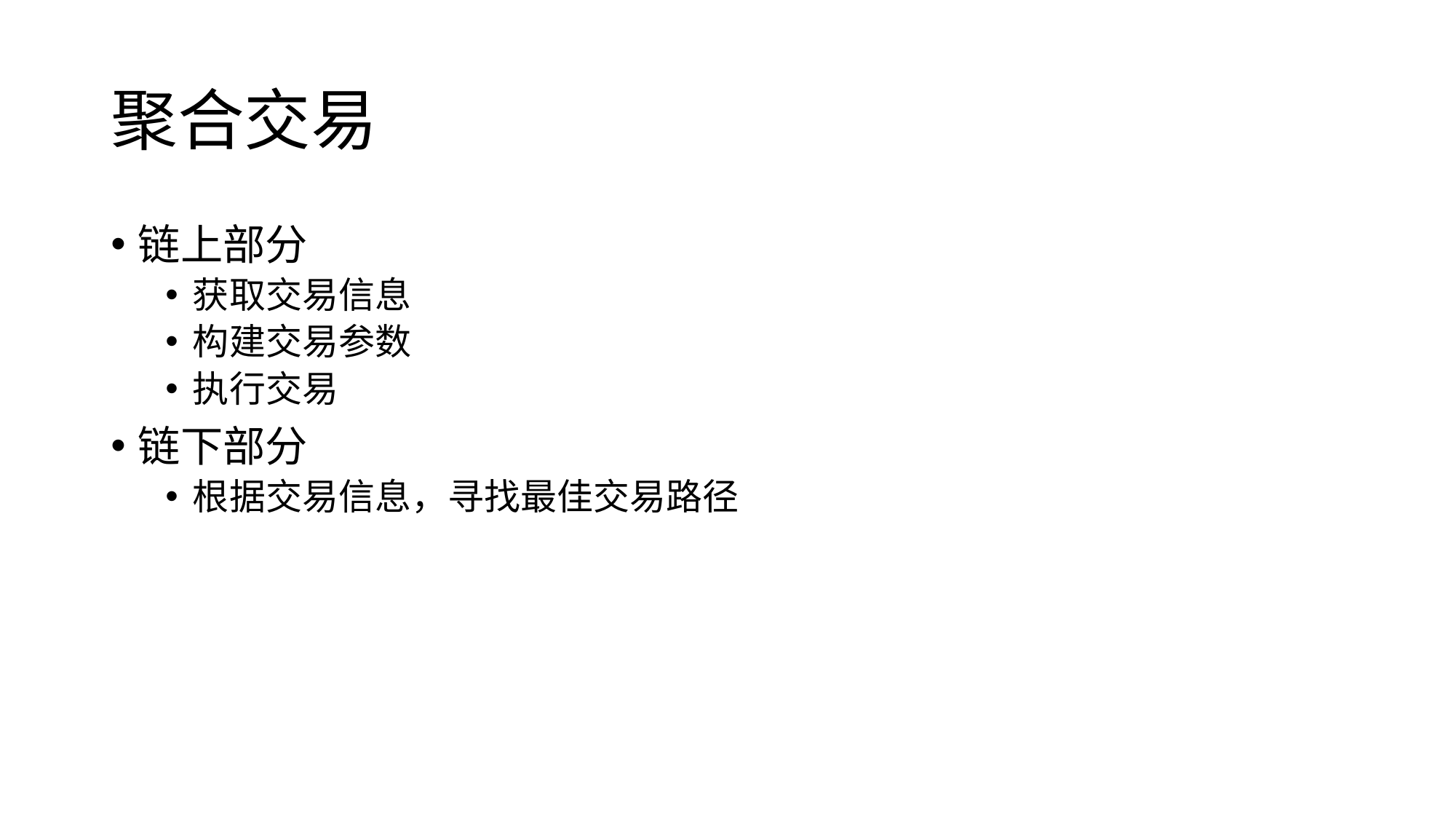

# 聚合交易
链上部分
获取交易信息
构建交易参数
执行交易
链下部分
根据交易信息，寻找最佳交易路径